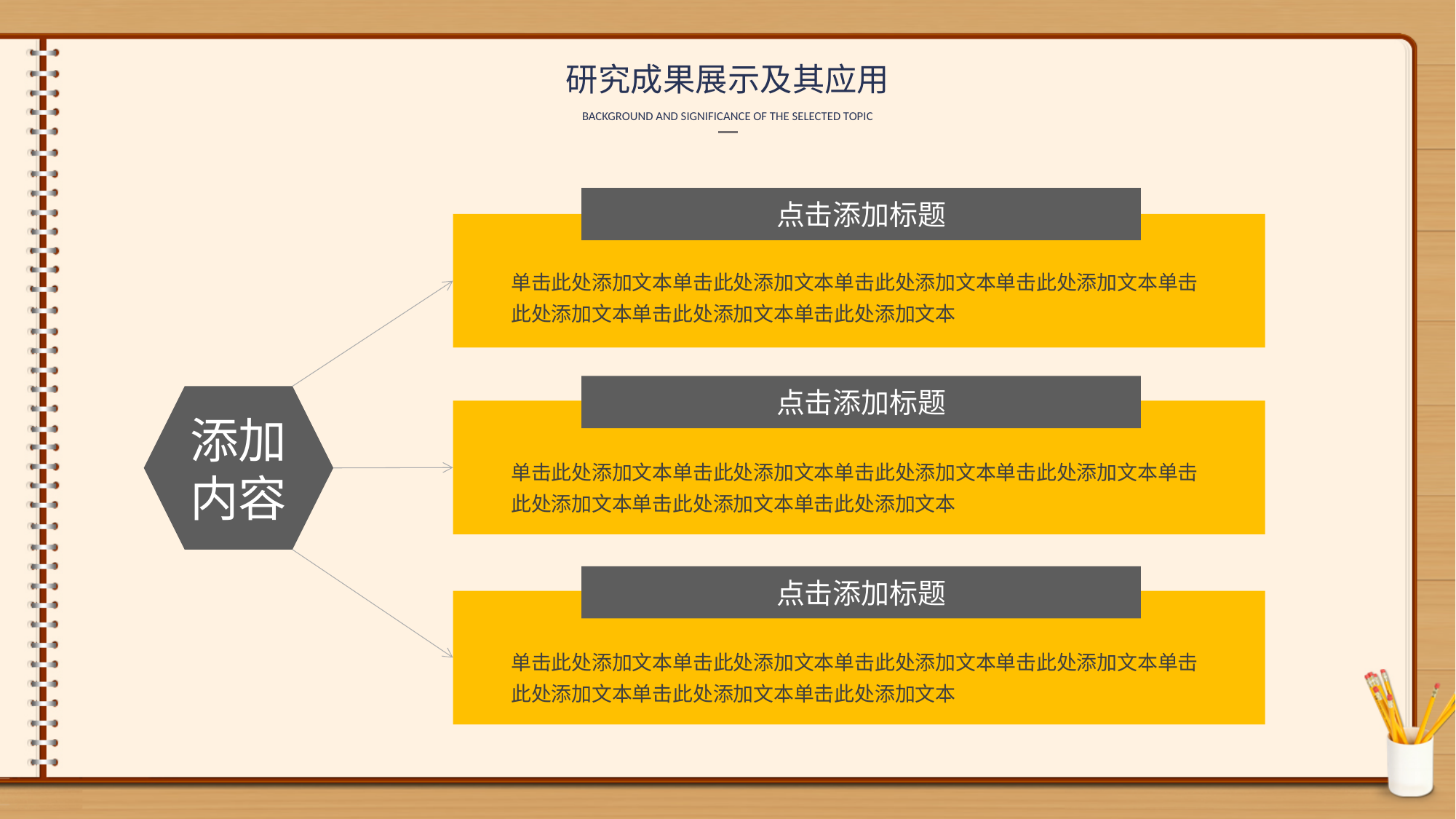

研究成果展示及其应用
BACKGROUND AND SIGNIFICANCE OF THE SELECTED TOPIC
点击添加标题

单击此处添加文本单击此处添加文本单击此处添加文本单击此处添加文本单击此处添加文本单击此处添加文本单击此处添加文本
点击添加标题
添加内容

单击此处添加文本单击此处添加文本单击此处添加文本单击此处添加文本单击此处添加文本单击此处添加文本单击此处添加文本
点击添加标题

单击此处添加文本单击此处添加文本单击此处添加文本单击此处添加文本单击此处添加文本单击此处添加文本单击此处添加文本